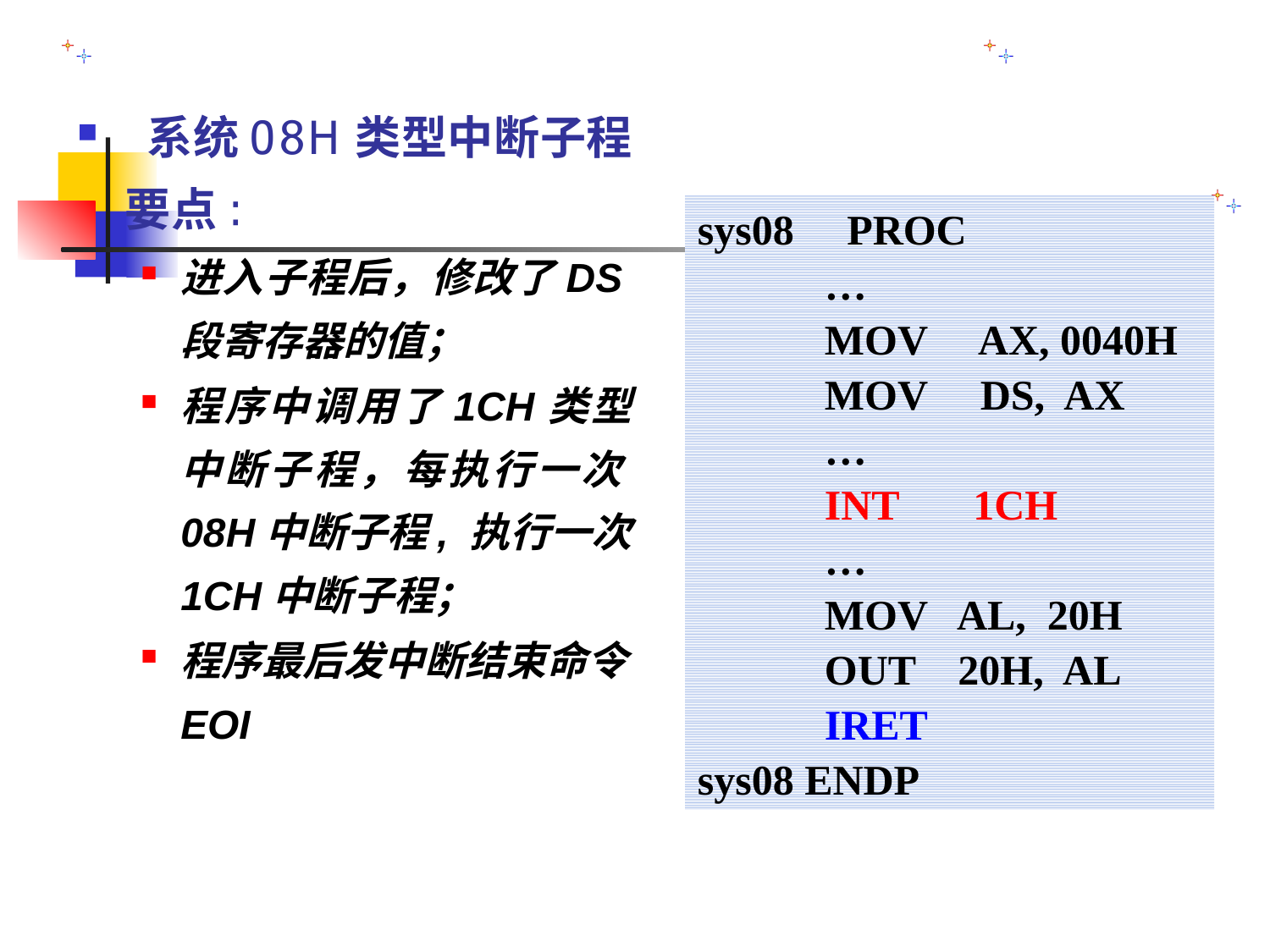

系统08H类型中断子程要点:
进入子程后，修改了DS段寄存器的值；
程序中调用了1CH类型中断子程，每执行一次08H中断子程, 执行一次1CH中断子程；
程序最后发中断结束命令EOI
sys08     PROC
…
MOV     AX, 0040H
MOV     DS,  AX
…
INT       1CH
…
MOV   AL,  20H
OUT    20H,  AL
IRET
sys08 ENDP